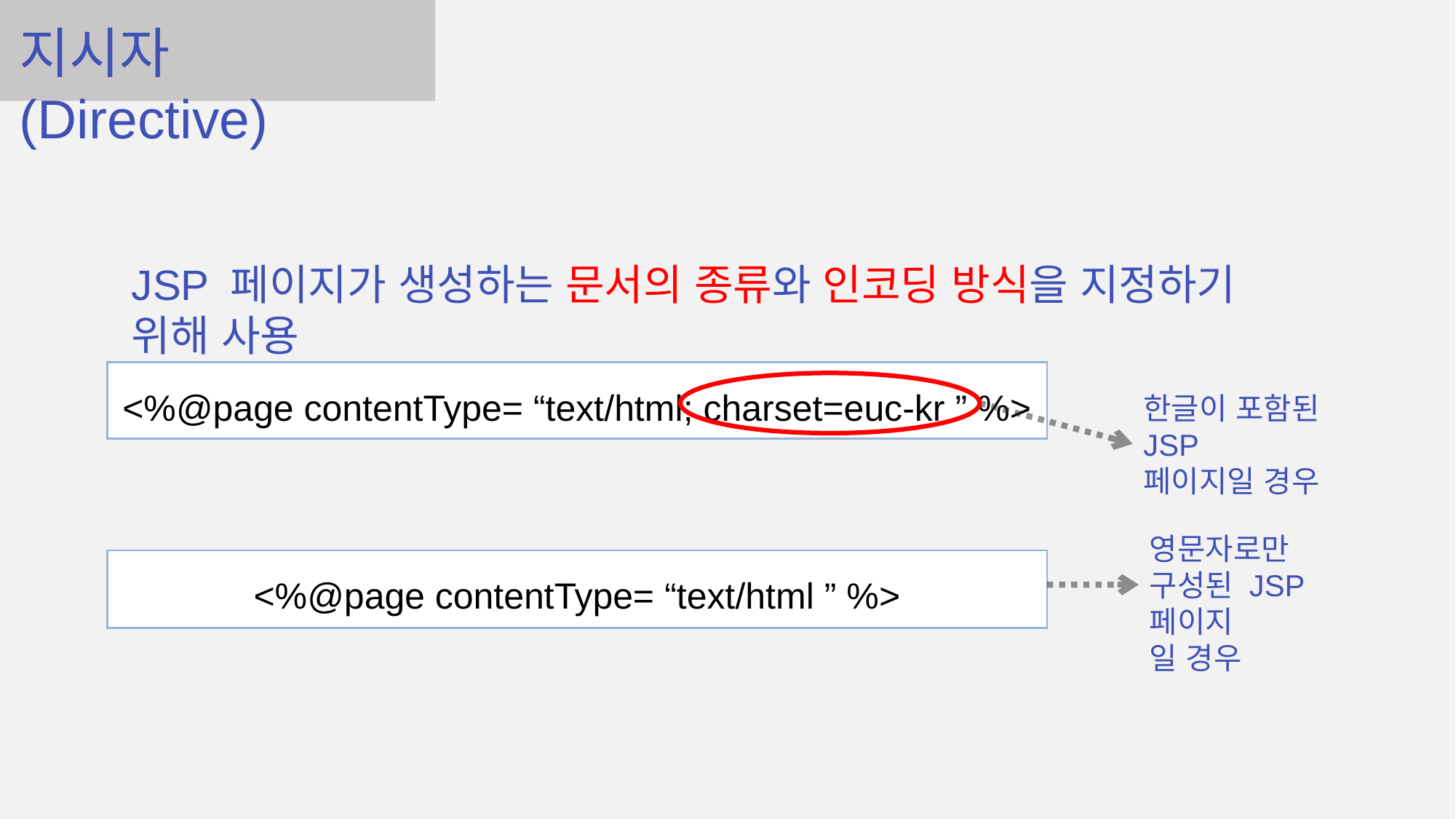

지시자(Directive)
JSP 페이지가 생성하는 문서의 종류와 인코딩 방식을 지정하기 위해 사용
| <%@page contentType= “text/html; charset=euc-kr ” %> |
| --- |

한글이 포함된 JSP
페이지일 경우
영문자로만
구성된 JSP 페이지
일 경우
| <%@page contentType= “text/html ” %> |
| --- |